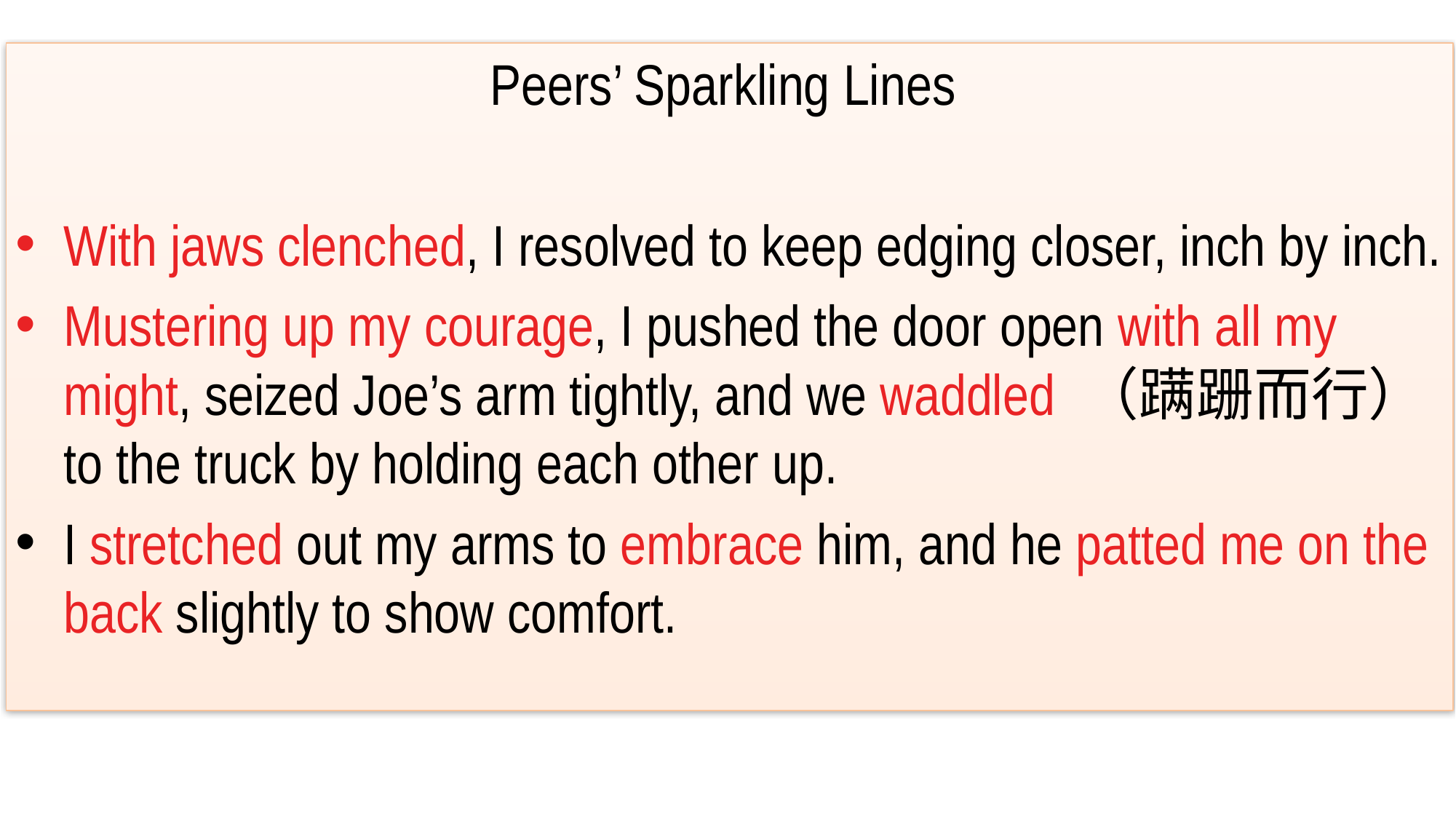

Peers’ Sparkling Lines

With jaws clenched, I resolved to keep edging closer, inch by inch.
Mustering up my courage, I pushed the door open with all my might, seized Joe’s arm tightly, and we waddled （蹒跚而行）to the truck by holding each other up.
I stretched out my arms to embrace him, and he patted me on the back slightly to show comfort.